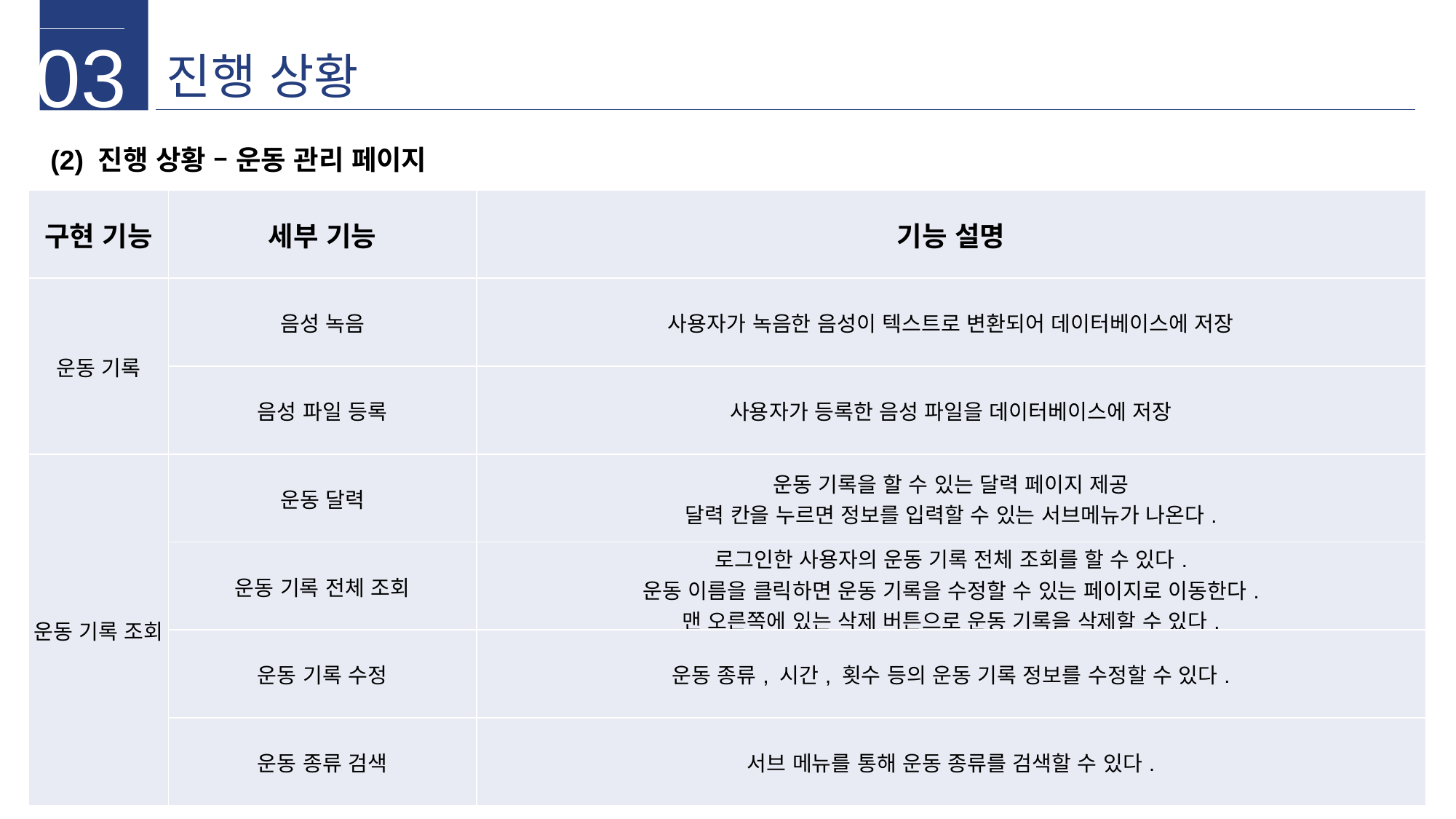

03
진행 상황
(2) 진행 상황 – 운동 관리 페이지
| 구현 기능 | 세부 기능 | 기능 설명 |
| --- | --- | --- |
| 운동 기록 | 음성 녹음 | 사용자가 녹음한 음성이 텍스트로 변환되어 데이터베이스에 저장 |
|  | 음성 파일 등록 | 사용자가 등록한 음성 파일을 데이터베이스에 저장 |
| 운동 기록 조회 | 운동 달력 | 운동 기록을 할 수 있는 달력 페이지 제공 달력 칸을 누르면 정보를 입력할 수 있는 서브메뉴가 나온다. |
|  | 운동 기록 전체 조회 | 로그인한 사용자의 운동 기록 전체 조회를 할 수 있다. 운동 이름을 클릭하면 운동 기록을 수정할 수 있는 페이지로 이동한다. 맨 오른쪽에 있는 삭제 버튼으로 운동 기록을 삭제할 수 있다. |
|  | 운동 기록 수정 | 운동 종류, 시간, 횟수 등의 운동 기록 정보를 수정할 수 있다. |
|  | 운동 종류 검색 | 서브 메뉴를 통해 운동 종류를 검색할 수 있다. |